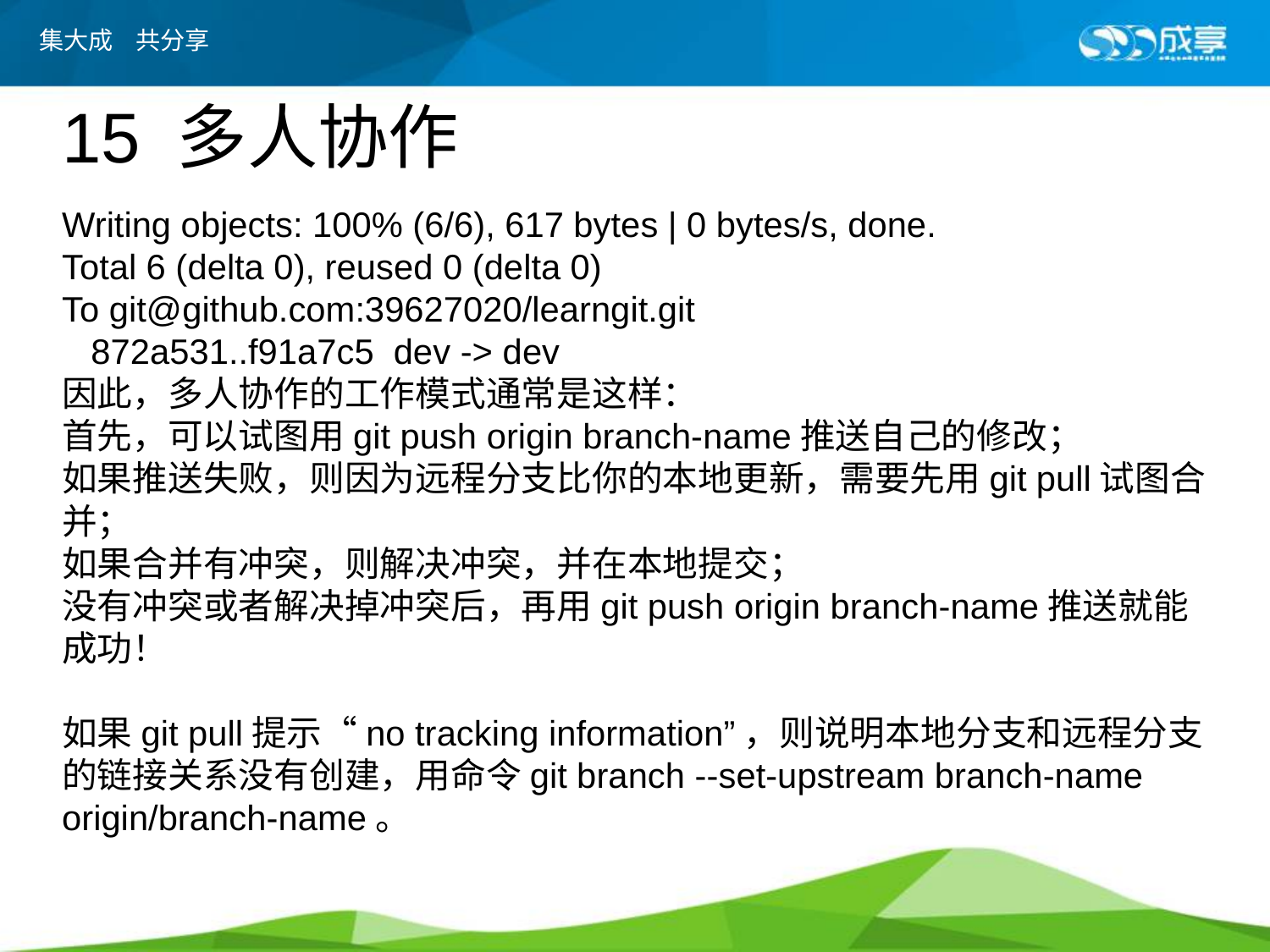

15 多人协作

Writing objects: 100% (6/6), 617 bytes | 0 bytes/s, done.
Total 6 (delta 0), reused 0 (delta 0)
To git@github.com:39627020/learngit.git
   872a531..f91a7c5  dev -> dev
因此，多人协作的工作模式通常是这样：
首先，可以试图用git push origin branch-name推送自己的修改；
如果推送失败，则因为远程分支比你的本地更新，需要先用git pull试图合并；
如果合并有冲突，则解决冲突，并在本地提交；
没有冲突或者解决掉冲突后，再用git push origin branch-name推送就能成功！

如果git pull提示“no tracking information”，则说明本地分支和远程分支的链接关系没有创建，用命令git branch --set-upstream branch-name origin/branch-name。